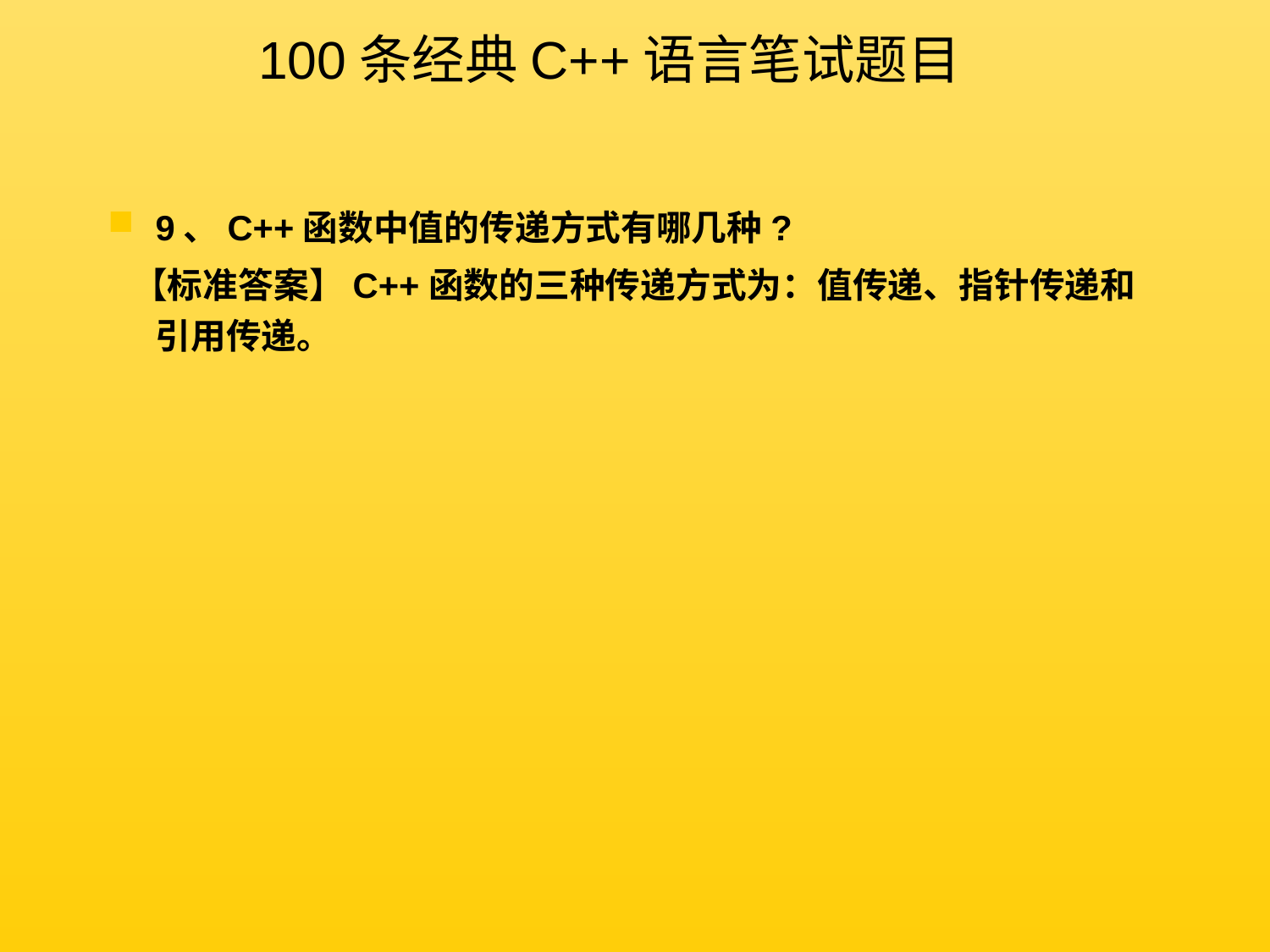

100条经典C++语言笔试题目
9、C++函数中值的传递方式有哪几种?
  【标准答案】C++函数的三种传递方式为：值传递、指针传递和引用传递。